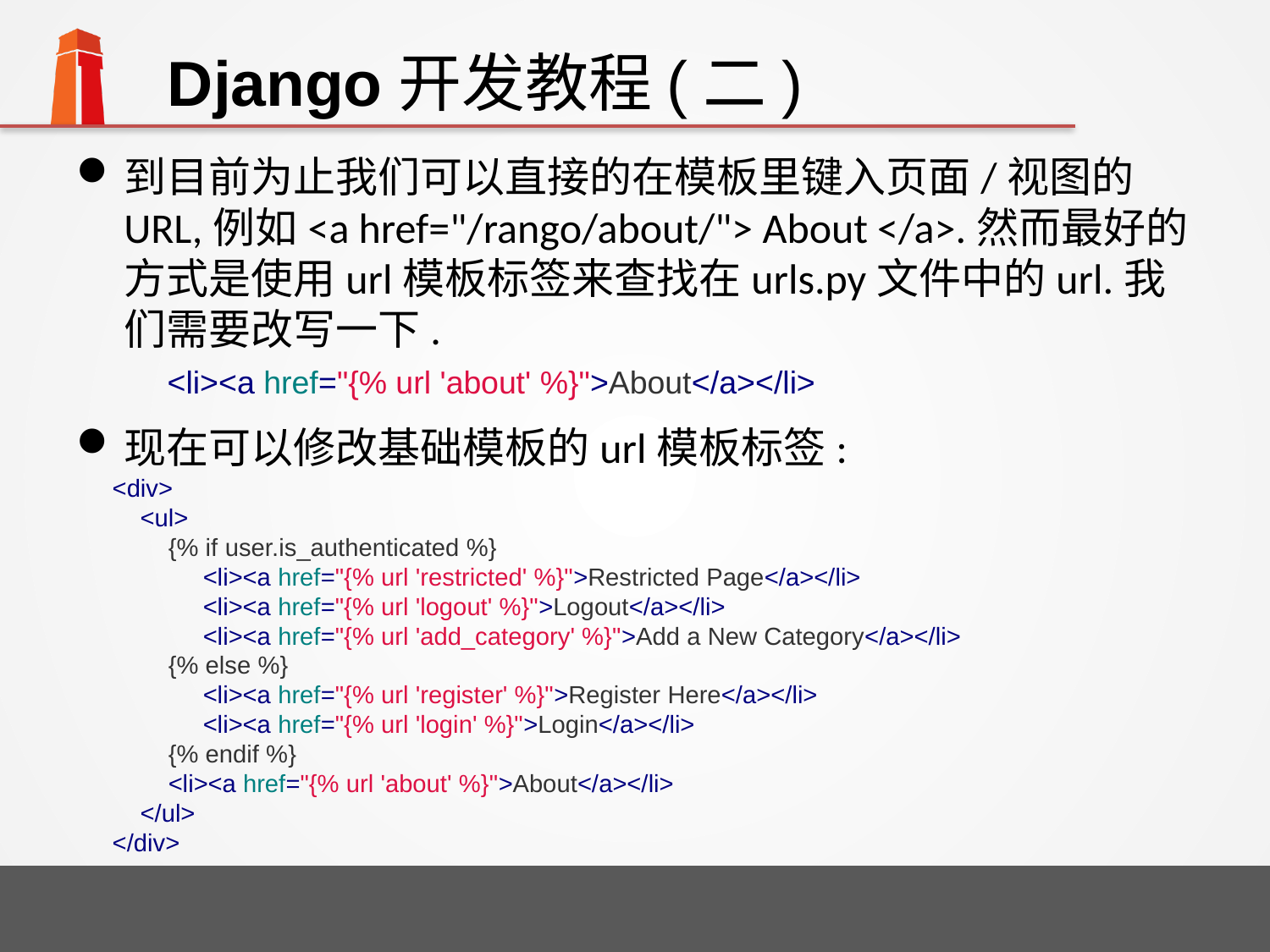

# Django开发教程(二)
到目前为止我们可以直接的在模板里键入页面/视图的URL,例如<a href="/rango/about/"> About </a>.然而最好的方式是使用url模板标签来查找在urls.py文件中的url.我们需要改写一下.

现在可以修改基础模板的url模板标签:
<li><a href="{% url 'about' %}">About</a></li>
<div>
    <ul>
        {% if user.is_authenticated %}
             <li><a href="{% url 'restricted' %}">Restricted Page</a></li>
             <li><a href="{% url 'logout' %}">Logout</a></li>
             <li><a href="{% url 'add_category' %}">Add a New Category</a></li>
        {% else %}
             <li><a href="{% url 'register' %}">Register Here</a></li>
             <li><a href="{% url 'login' %}">Login</a></li>
        {% endif %}
        <li><a href="{% url 'about' %}">About</a></li>
    </ul>
</div>